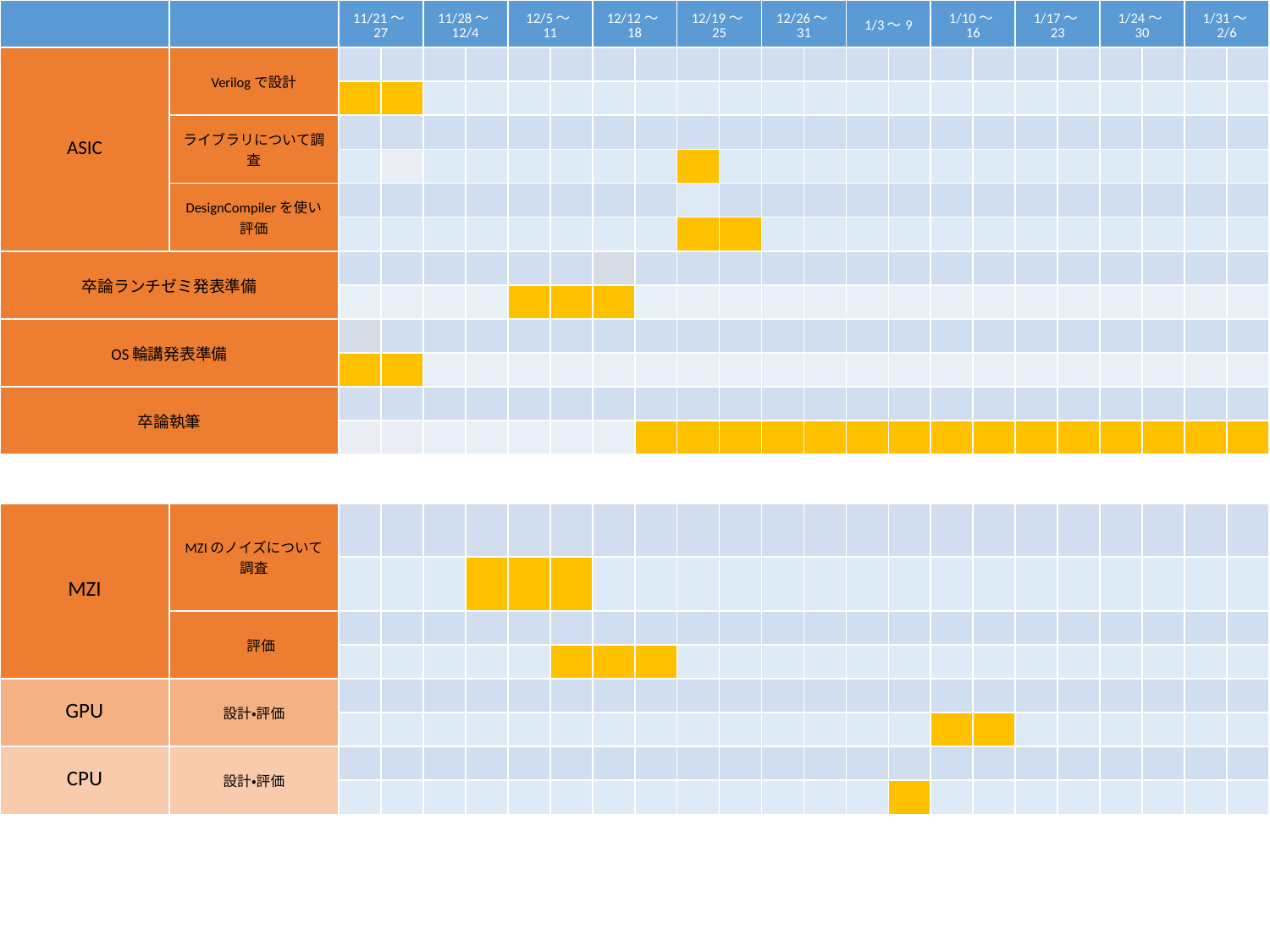

|  |  | 11/21～27 |  | 11/28～12/4 |  | 12/5～11 |  | 12/12～18 |  | 12/19～25 |  | 12/26～31 |  | 1/3～9 |  | 1/10～16 |  | 1/17～23 |  | 1/24～30 |  | 1/31～2/6 |  |
| --- | --- | --- | --- | --- | --- | --- | --- | --- | --- | --- | --- | --- | --- | --- | --- | --- | --- | --- | --- | --- | --- | --- | --- |
| ASIC | Verilogで設計 |  |  |  |  |  |  |  |  |  |  |  |  |  |  |  |  |  |  |  |  |  |  |
|  |  |  |  |  |  |  |  |  |  |  |  |  |  |  |  |  |  |  |  |  |  |  |  |
|  | ライブラリについて調査 |  |  |  |  |  |  |  |  |  |  |  |  |  |  |  |  |  |  |  |  |  |  |
|  |  |  |  |  |  |  |  |  |  |  |  |  |  |  |  |  |  |  |  |  |  |  |  |
|  | DesignCompilerを使い評価 |  |  |  |  |  |  |  |  |  |  |  |  |  |  |  |  |  |  |  |  |  |  |
|  |  |  |  |  |  |  |  |  |  |  |  |  |  |  |  |  |  |  |  |  |  |  |  |
| 卒論ランチゼミ発表準備 |  |  |  |  |  |  |  |  |  |  |  |  |  |  |  |  |  |  |  |  |  |  |  |
|  |  |  |  |  |  |  |  |  |  |  |  |  |  |  |  |  |  |  |  |  |  |  |  |
| OS輪講発表準備 |  |  |  |  |  |  |  |  |  |  |  |  |  |  |  |  |  |  |  |  |  |  |  |
|  |  |  |  |  |  |  |  |  |  |  |  |  |  |  |  |  |  |  |  |  |  |  |  |
| 卒論執筆 |  |  |  |  |  |  |  |  |  |  |  |  |  |  |  |  |  |  |  |  |  |  |  |
|  |  |  |  |  |  |  |  |  |  |  |  |  |  |  |  |  |  |  |  |  |  |  |  |
| MZI | MZIのノイズについて 調査 |  |  |  |  |  |  |  |  |  |  |  |  |  |  |  |  |  |  |  |  |  |  |
| --- | --- | --- | --- | --- | --- | --- | --- | --- | --- | --- | --- | --- | --- | --- | --- | --- | --- | --- | --- | --- | --- | --- | --- |
|  |  |  |  |  |  |  |  |  |  |  |  |  |  |  |  |  |  |  |  |  |  |  |  |
|  | 評価 |  |  |  |  |  |  |  |  |  |  |  |  |  |  |  |  |  |  |  |  |  |  |
|  |  |  |  |  |  |  |  |  |  |  |  |  |  |  |  |  |  |  |  |  |  |  |  |
| GPU | 設計・評価 |  |  |  |  |  |  |  |  |  |  |  |  |  |  |  |  |  |  |  |  |  |  |
|  |  |  |  |  |  |  |  |  |  |  |  |  |  |  |  |  |  |  |  |  |  |  |  |
| CPU | 設計・評価 |  |  |  |  |  |  |  |  |  |  |  |  |  |  |  |  |  |  |  |  |  |  |
|  |  |  |  |  |  |  |  |  |  |  |  |  |  |  |  |  |  |  |  |  |  |  |  |